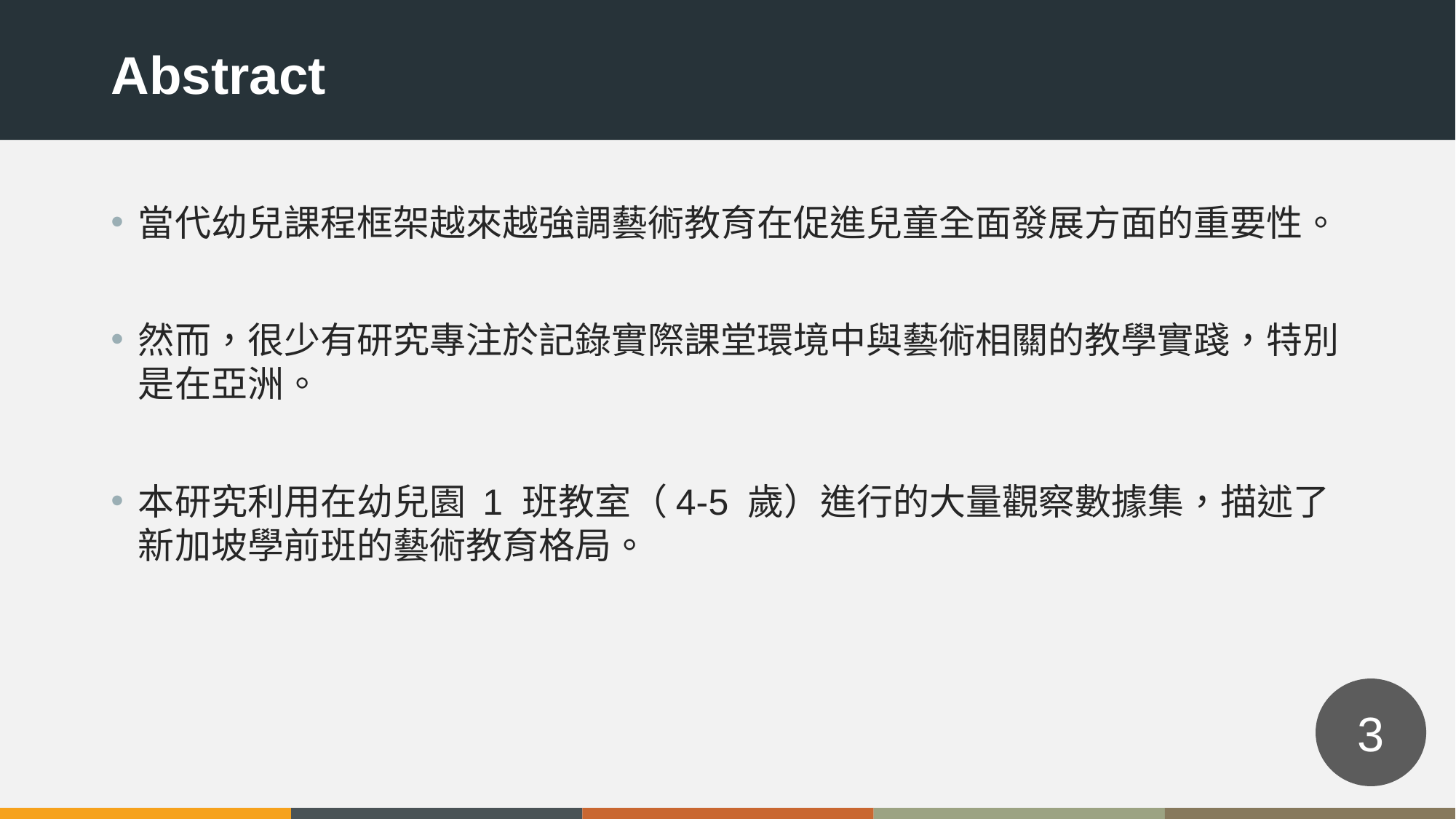

Abstract
當代幼兒課程框架越來越強調藝術教育在促進兒童全面發展方面的重要性。

然而，很少有研究專注於記錄實際課堂環境中與藝術相關的教學實踐，特別是在亞洲。

本研究利用在幼兒園 1 班教室（4-5 歲）進行的大量觀察數據集，描述了新加坡學前班的藝術教育格局。

3